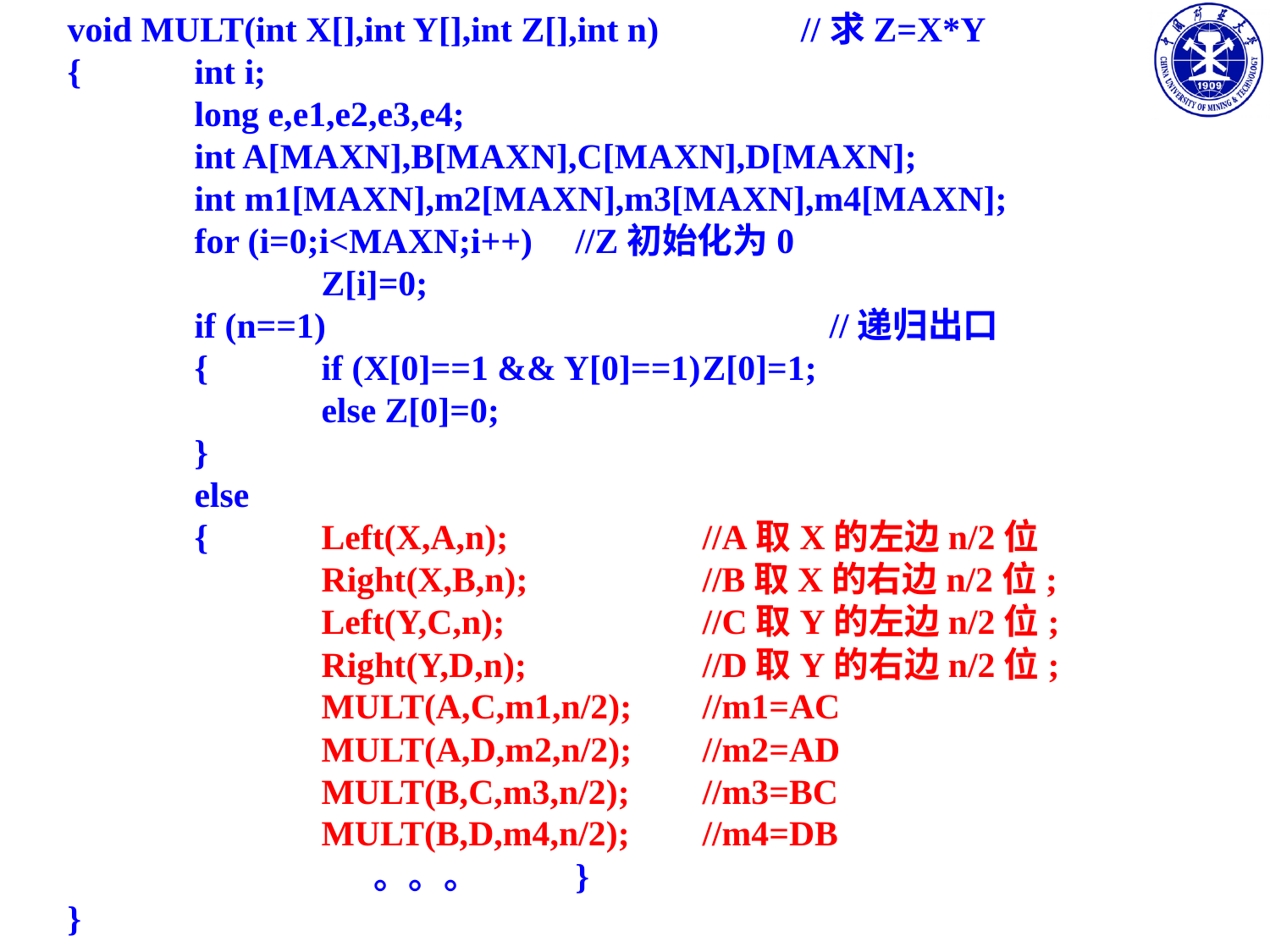

void MULT(int X[],int Y[],int Z[],int n)                //求Z=X*Y
{	int i;
	long e,e1,e2,e3,e4;
	int A[MAXN],B[MAXN],C[MAXN],D[MAXN];
	int m1[MAXN],m2[MAXN],m3[MAXN],m4[MAXN];
	for (i=0;i<MAXN;i++)	//Z初始化为0
		Z[i]=0;
	if (n==1)				//递归出口
	{	if (X[0]==1 && Y[0]==1)	Z[0]=1;
		else Z[0]=0;
	}
	else
	{	Left(X,A,n);		//A取X的左边n/2位
		Right(X,B,n);		//B取X的右边n/2位;
		Left(Y,C,n);		//C取Y的左边n/2位;
		Right(Y,D,n);		//D取Y的右边n/2位;
		MULT(A,C,m1,n/2);	//m1=AC
		MULT(A,D,m2,n/2);	//m2=AD
		MULT(B,C,m3,n/2);	//m3=BC
		MULT(B,D,m4,n/2);	//m4=DB
                                     。。。	}
}